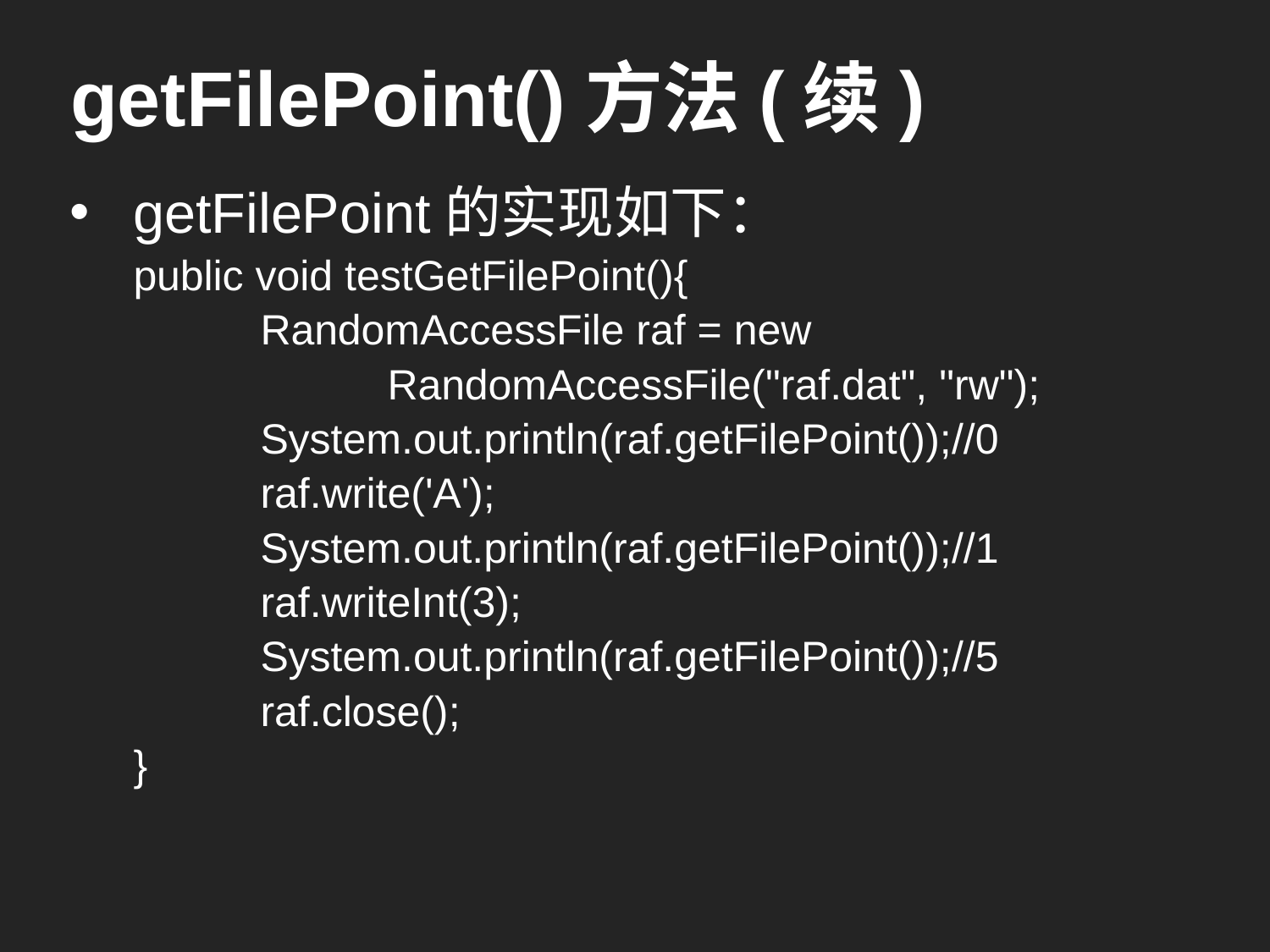

# getFilePoint()方法(续)
getFilePoint的实现如下：
public void testGetFilePoint(){
	RandomAccessFile raf = new
		RandomAccessFile("raf.dat", "rw");
	System.out.println(raf.getFilePoint());//0
	raf.write('A');
	System.out.println(raf.getFilePoint());//1
	raf.writeInt(3);
	System.out.println(raf.getFilePoint());//5
	raf.close();
}